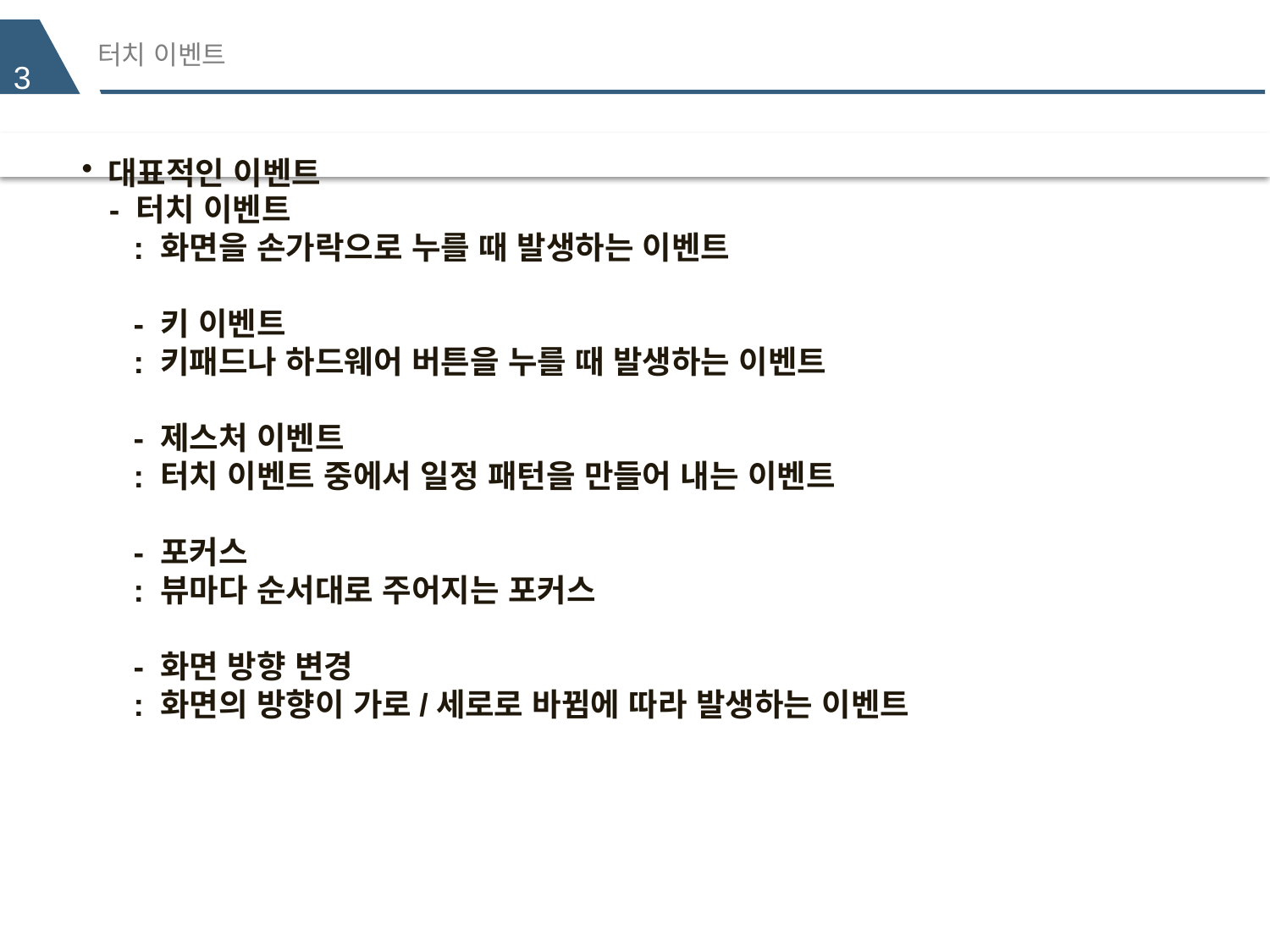

# 터치 이벤트
3
 대표적인 이벤트
- 터치 이벤트
: 화면을 손가락으로 누를 때 발생하는 이벤트

- 키 이벤트
: 키패드나 하드웨어 버튼을 누를 때 발생하는 이벤트

- 제스처 이벤트
: 터치 이벤트 중에서 일정 패턴을 만들어 내는 이벤트

- 포커스
: 뷰마다 순서대로 주어지는 포커스

- 화면 방향 변경
: 화면의 방향이 가로/세로로 바뀜에 따라 발생하는 이벤트